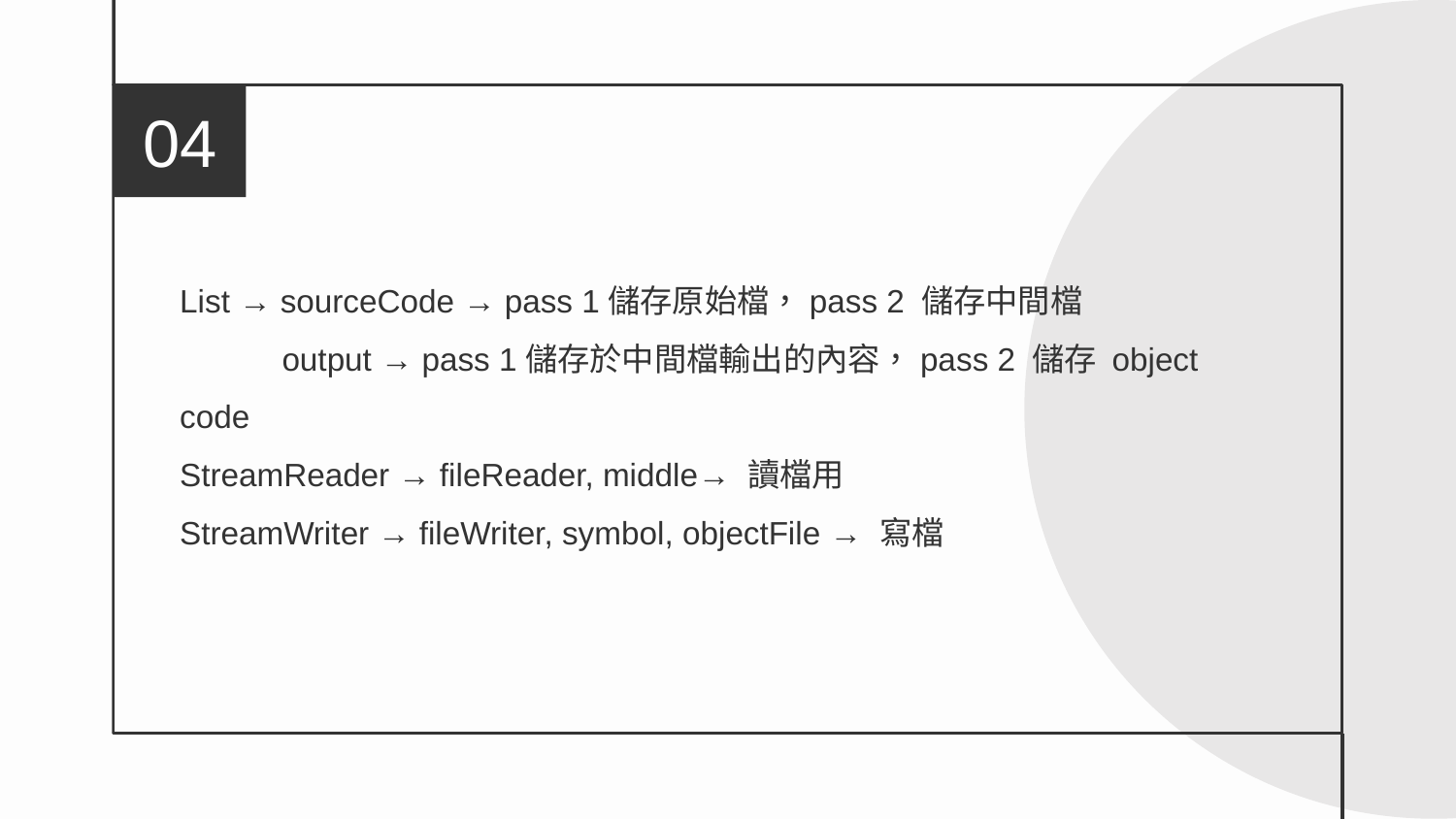

04
List → sourceCode → pass 1儲存原始檔，pass 2 儲存中間檔
             output → pass 1儲存於中間檔輸出的內容，pass 2 儲存 object code
StreamReader → fileReader, middle→ 讀檔用
StreamWriter → fileWriter, symbol, objectFile → 寫檔